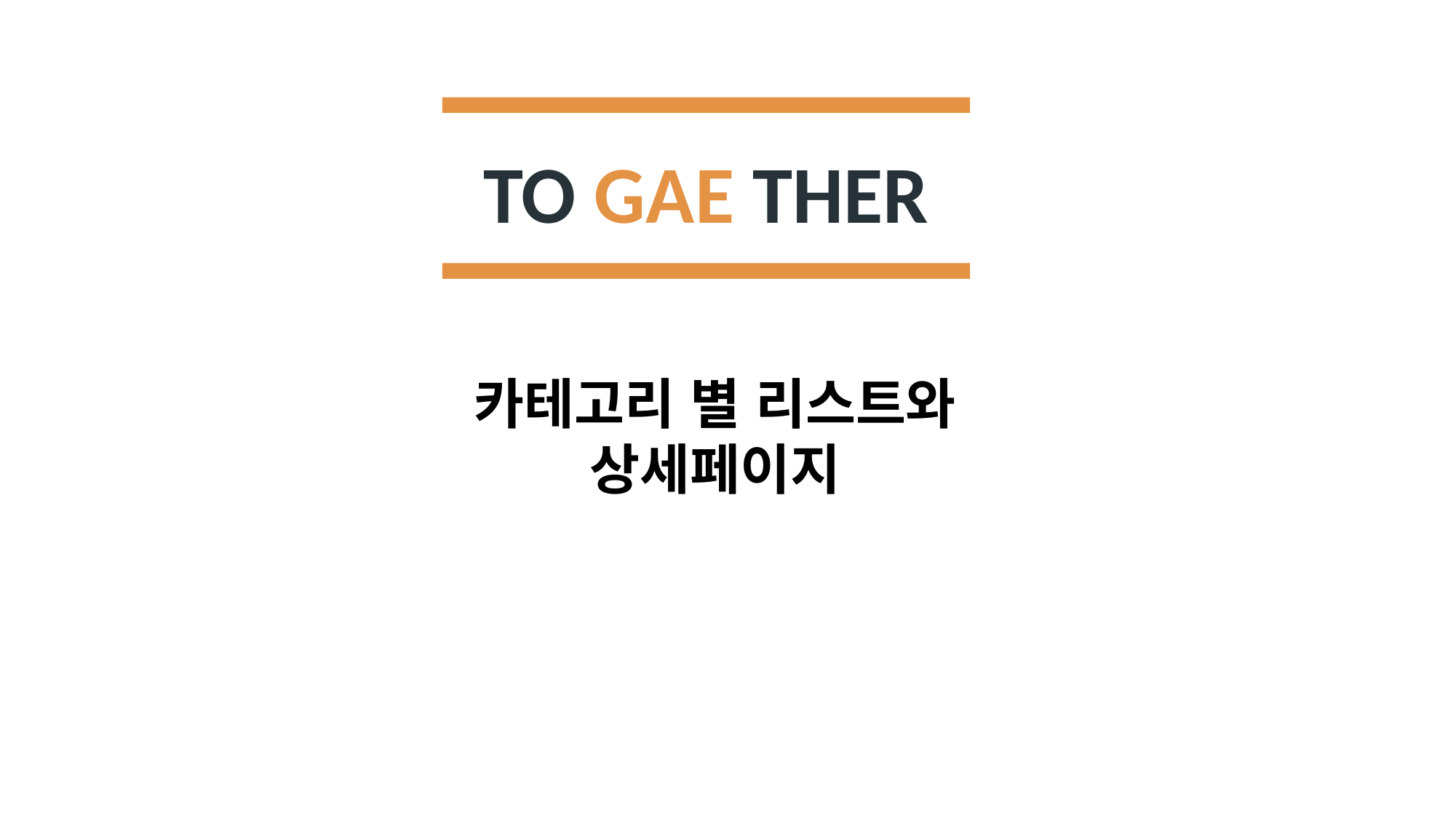

TO GAE THER

카테고리 별 리스트와 상세페이지